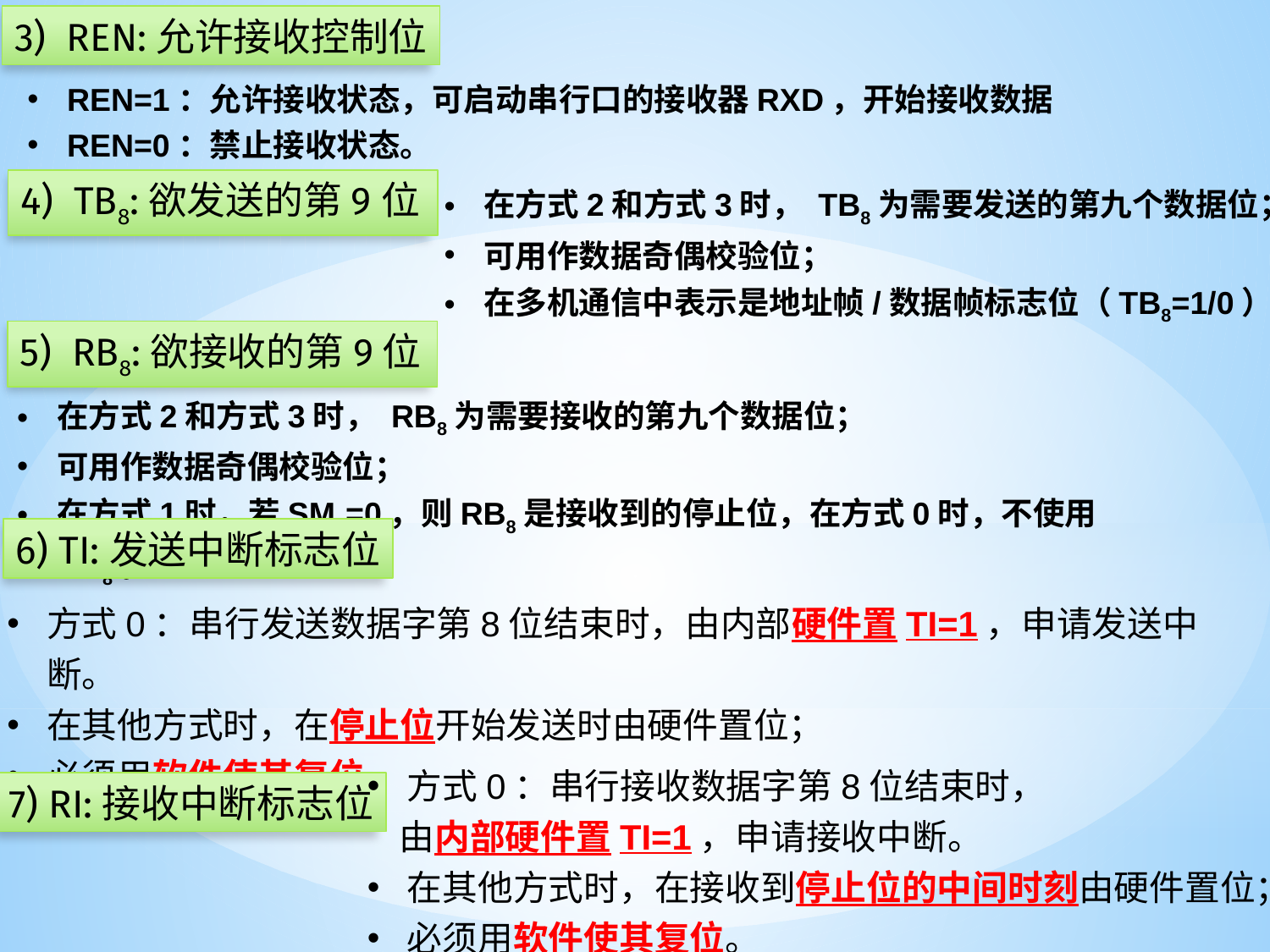

3)  REN:允许接收控制位
REN=1：允许接收状态，可启动串行口的接收器RXD，开始接收数据
REN=0：禁止接收状态。
4)  TB8:欲发送的第9位
在方式2和方式3时， TB8为需要发送的第九个数据位；
可用作数据奇偶校验位；
在多机通信中表示是地址帧/数据帧标志位（TB8=1/0）。
5)  RB8:欲接收的第9位
在方式2和方式3时， RB8为需要接收的第九个数据位；
可用作数据奇偶校验位；
在方式1时，若SM2=0，则RB8是接收到的停止位，在方式0时，不使用RB8。
6) TI:发送中断标志位
方式0：串行发送数据字第8位结束时，由内部硬件置TI=1，申请发送中断。
在其他方式时，在停止位开始发送时由硬件置位；
必须用软件使其复位。
方式0：串行接收数据字第8位结束时，
   由内部硬件置TI=1，申请接收中断。
在其他方式时，在接收到停止位的中间时刻由硬件置位；
必须用软件使其复位。
7) RI:接收中断标志位